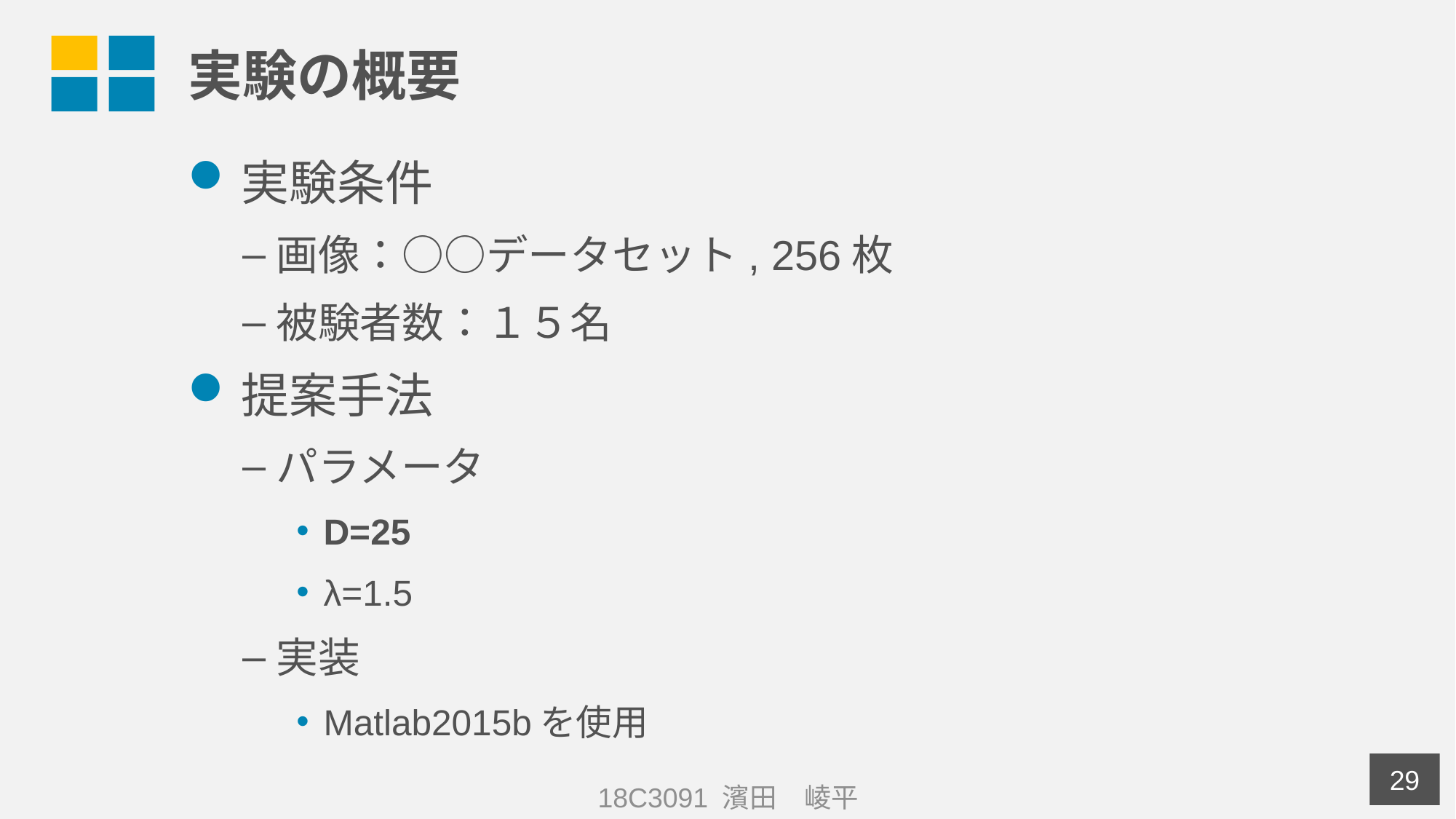

# 実験の概要
実験条件
画像：○○データセット, 256枚
被験者数：１５名
提案手法
パラメータ
D=25
λ=1.5
実装
Matlab2015bを使用
29
18C3091 濱田　崚平